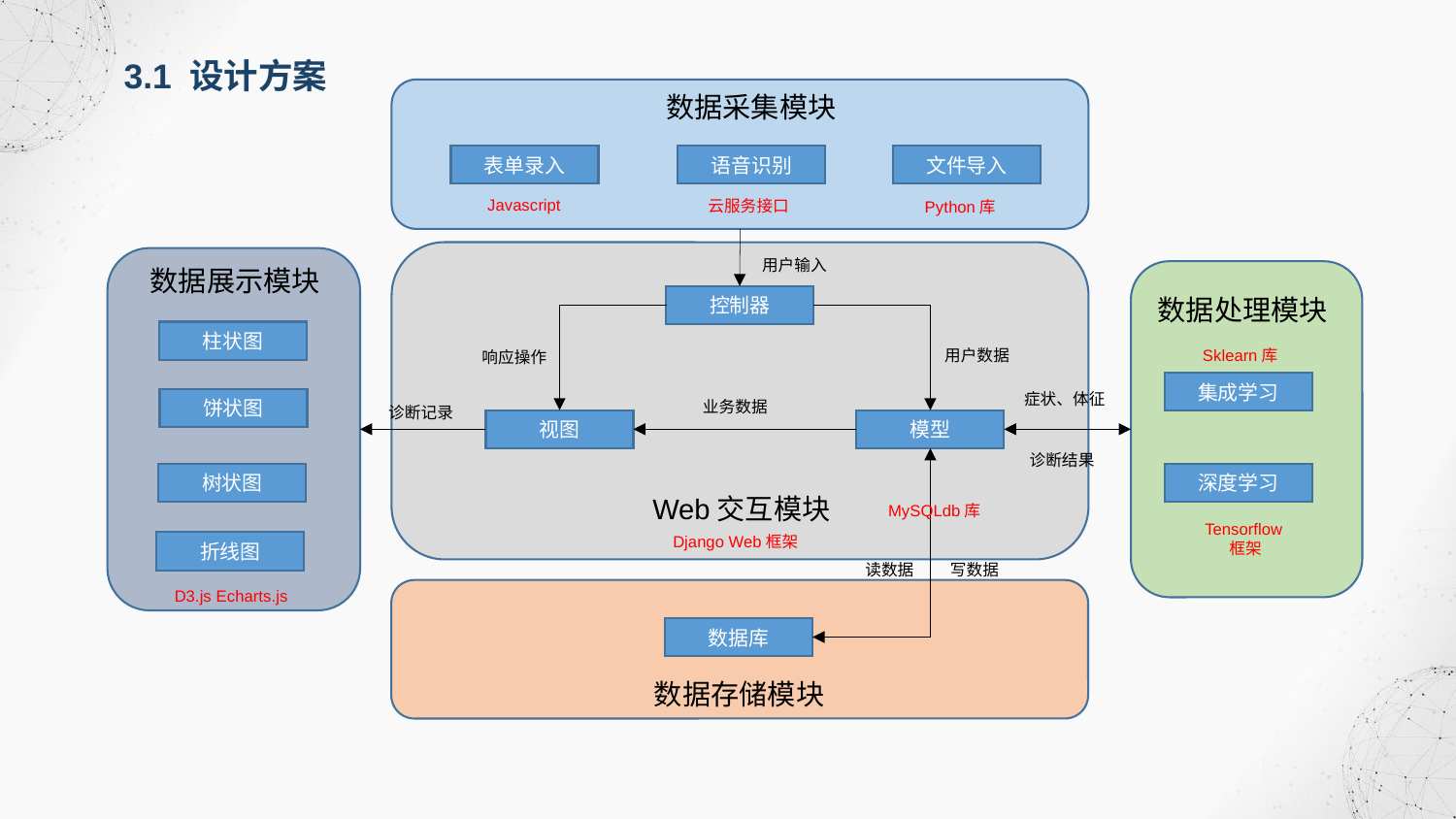

3.1 设计方案

数据采集模块
表单录入
语音识别
文件导入
Javascript
云服务接口
Python库

用户输入

数据展示模块

数据处理模块
控制器
柱状图
用户数据
Sklearn库
响应操作
集成学习
症状、体征
饼状图
业务数据
诊断记录
视图
模型
诊断结果
树状图
深度学习
Web交互模块
MySQLdb库
Tensorflow框架
Django Web框架
折线图
读数据
写数据
D3.js Echarts.js

数据库
数据存储模块